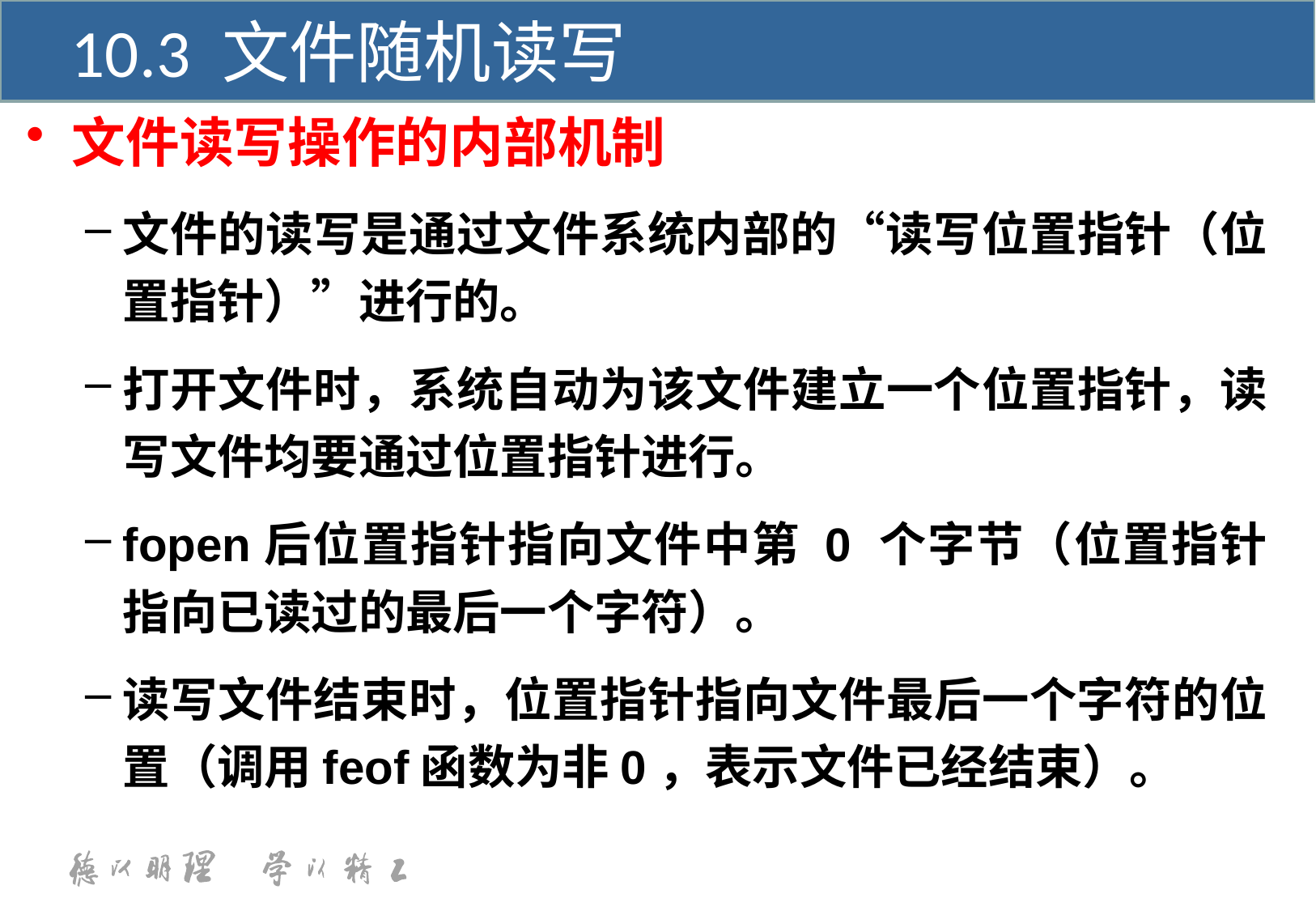

10.3 文件随机读写
文件读写操作的内部机制
文件的读写是通过文件系统内部的“读写位置指针（位置指针）”进行的。
打开文件时，系统自动为该文件建立一个位置指针，读写文件均要通过位置指针进行。
fopen后位置指针指向文件中第 0 个字节（位置指针指向已读过的最后一个字符）。
读写文件结束时，位置指针指向文件最后一个字符的位置（调用feof函数为非0，表示文件已经结束）。